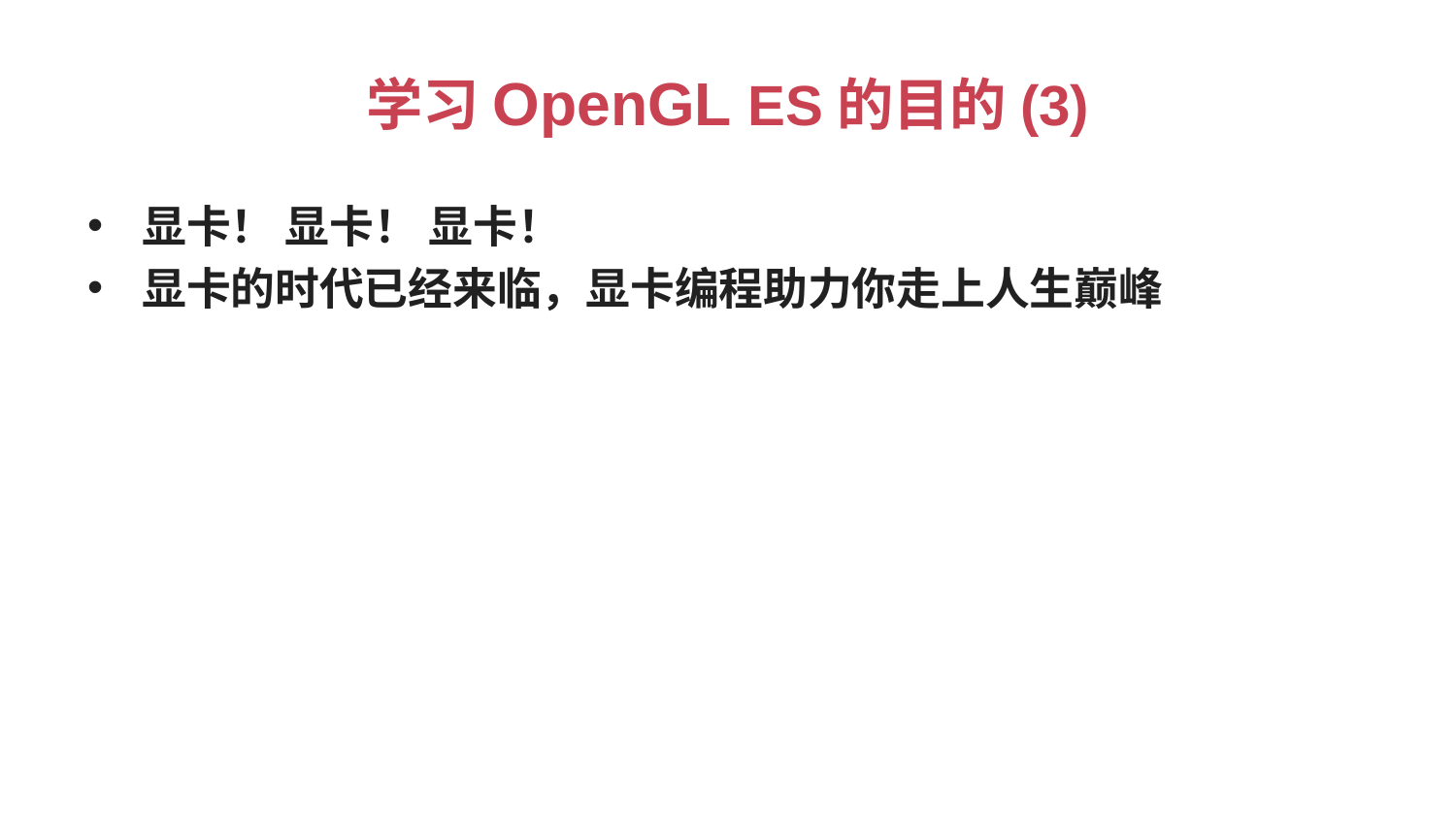

# 学习OpenGL ES的目的(3)
显卡！ 显卡！ 显卡！
显卡的时代已经来临，显卡编程助力你走上人生巅峰